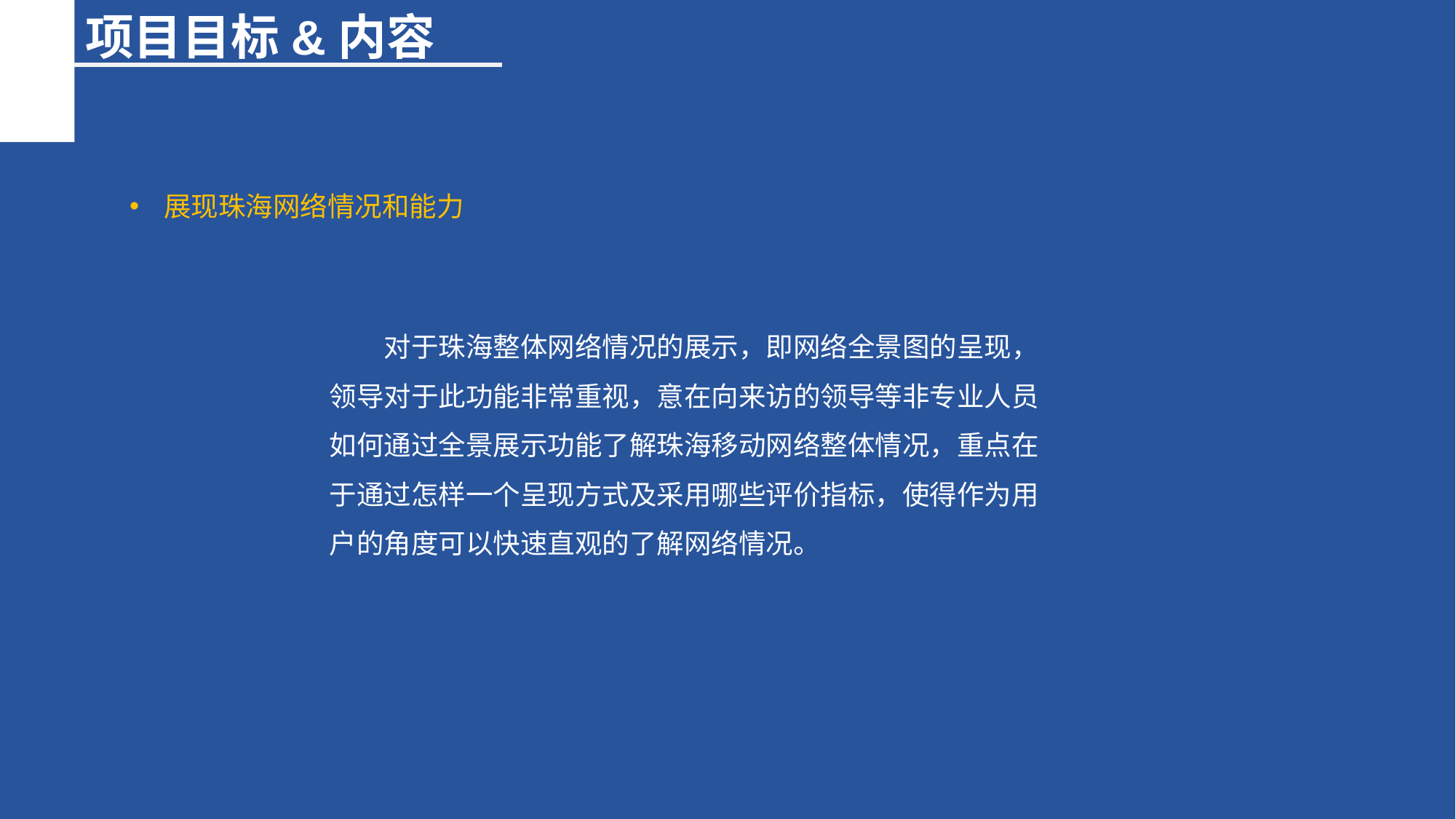

项目目标&内容
展现珠海网络情况和能力

对于珠海整体网络情况的展示，即网络全景图的呈现，领导对于此功能非常重视，意在向来访的领导等非专业人员如何通过全景展示功能了解珠海移动网络整体情况，重点在于通过怎样一个呈现方式及采用哪些评价指标，使得作为用户的角度可以快速直观的了解网络情况。